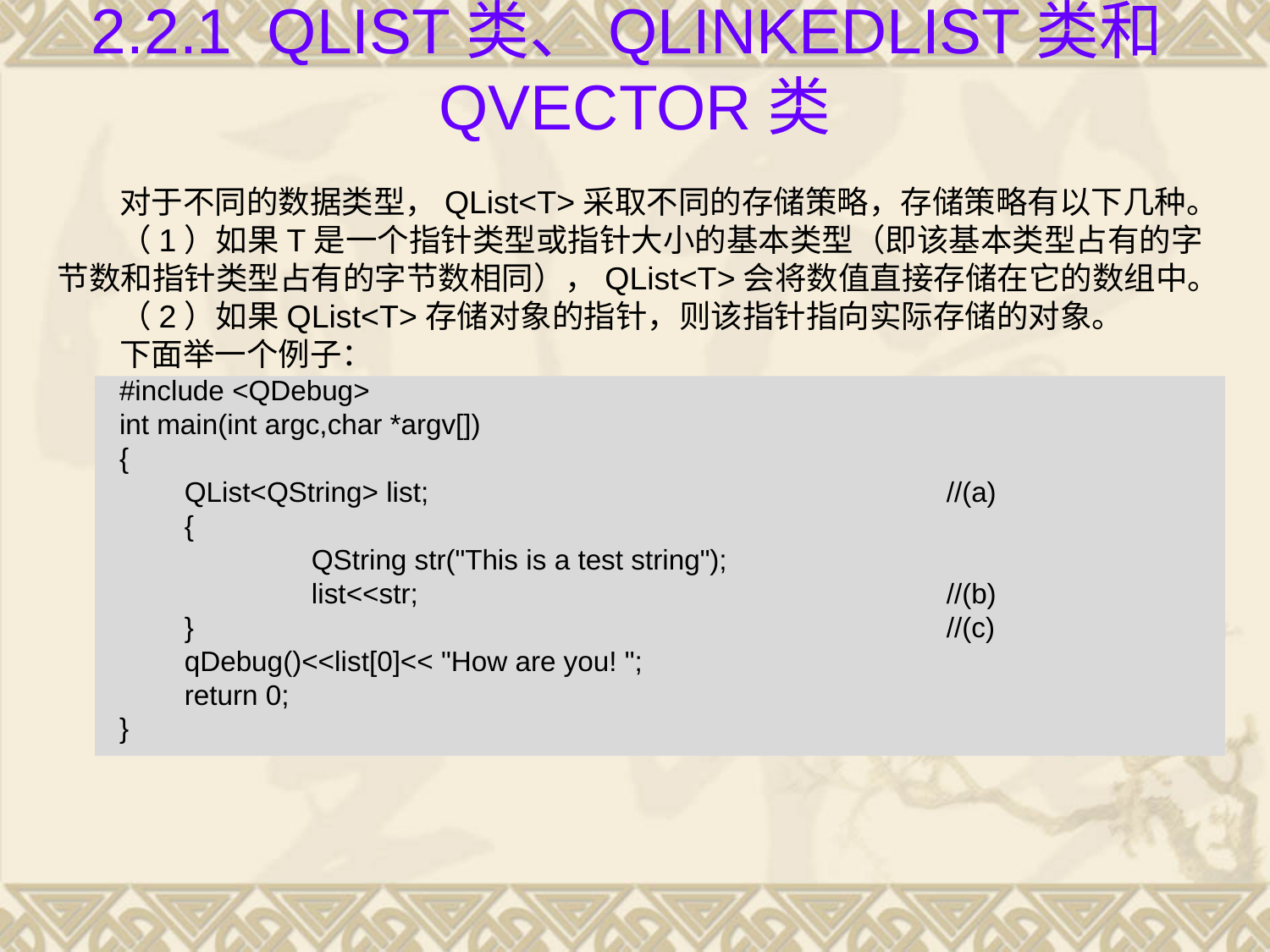

# 2.2.1  QList类、QLinkedList类和QVector类
对于不同的数据类型，QList<T>采取不同的存储策略，存储策略有以下几种。
（1）如果T是一个指针类型或指针大小的基本类型（即该基本类型占有的字节数和指针类型占有的字节数相同），QList<T>会将数值直接存储在它的数组中。
（2）如果QList<T>存储对象的指针，则该指针指向实际存储的对象。
下面举一个例子：
#include <QDebug>
int main(int argc,char *argv[])
{
	QList<QString> list;					//(a)
	{
		QString str("This is a test string");
		list<<str;					//(b)
	}						//(c)
	qDebug()<<list[0]<< "How are you! ";
	return 0;
}